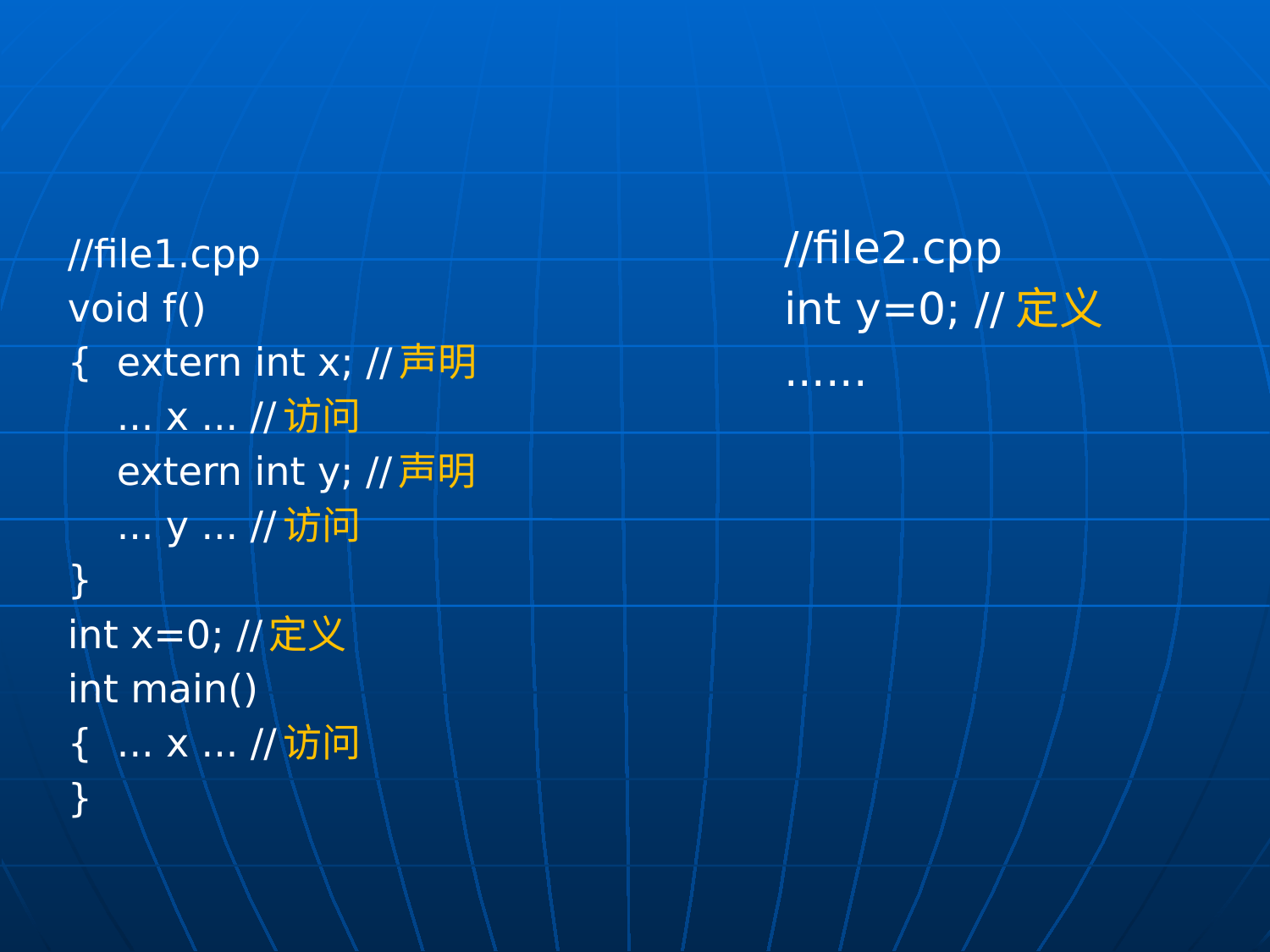

#
//file2.cpp
int y=0; //定义
......
//file1.cpp
void f()
{  extern int x; //声明
    ... x ... //访问
    extern int y; //声明
    ... y ... //访问
}
int x=0; //定义
int main()
{  ... x ... //访问
}